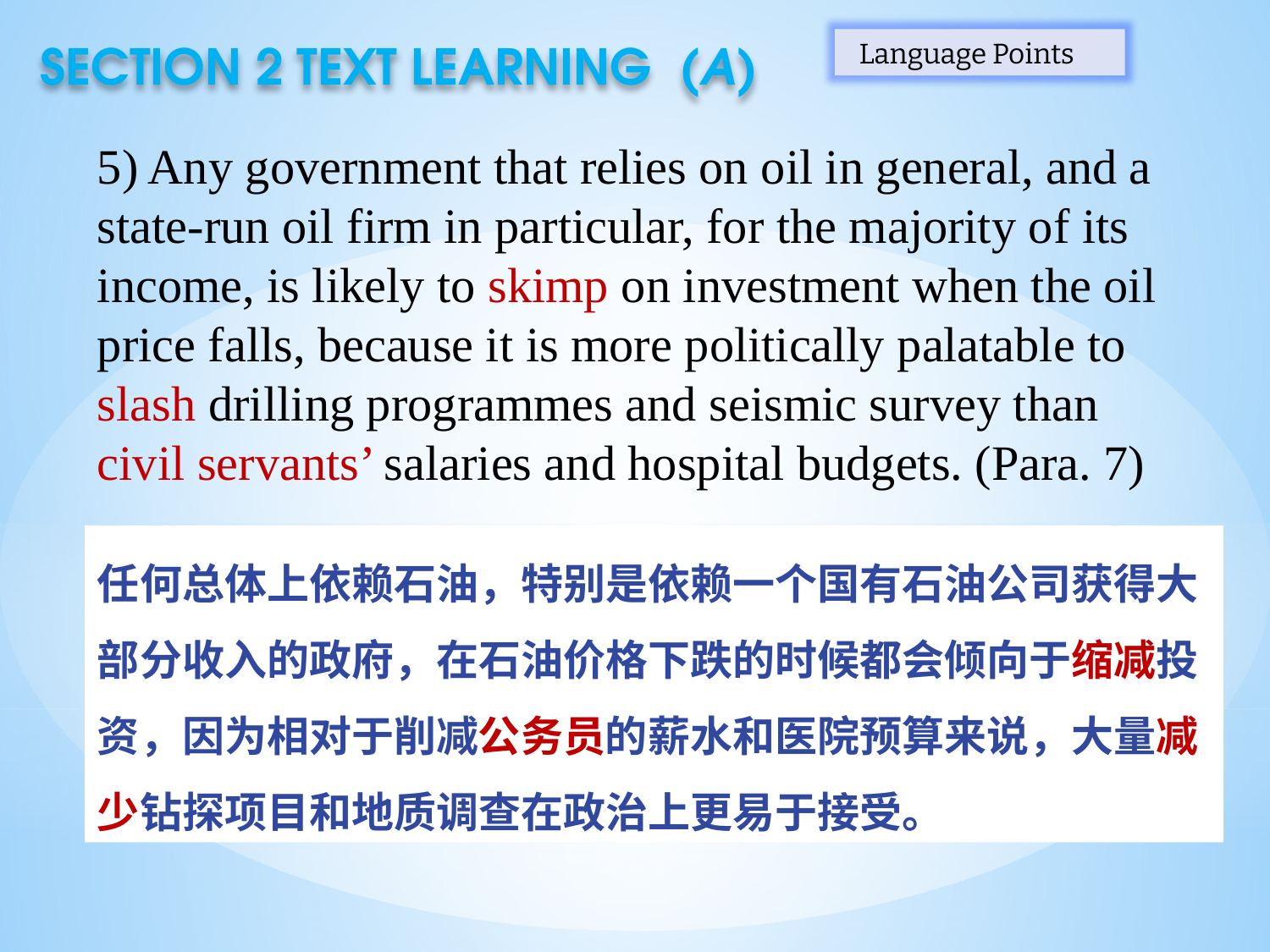

Section 2 text learning  (A)
  Language Points
5) Any government that relies on oil in general, and a state-run oil firm in particular, for the majority of its income, is likely to skimp on investment when the oil price falls, because it is more politically palatable to slash drilling programmes and seismic survey than civil servants’ salaries and hospital budgets. (Para. 7)

任何总体上依赖石油，特别是依赖一个国有石油公司获得大部分收入的政府，在石油价格下跌的时候都会倾向于缩减投资，因为相对于削减公务员的薪水和医院预算来说，大量减少钻探项目和地质调查在政治上更易于接受。